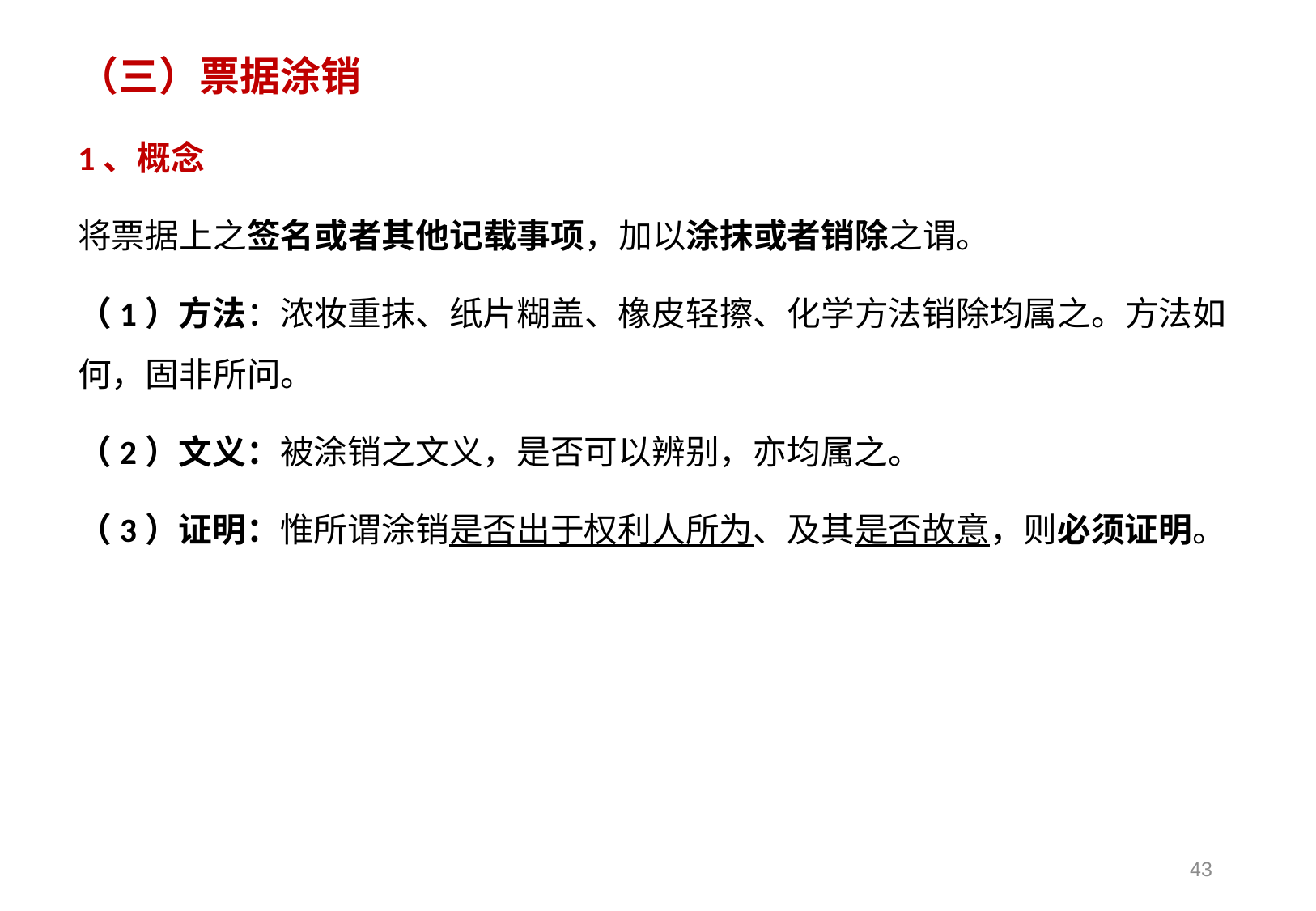

（三）票据涂销
1、概念
将票据上之签名或者其他记载事项，加以涂抹或者销除之谓。
（1）方法：浓妆重抹、纸片糊盖、橡皮轻擦、化学方法销除均属之。方法如何，固非所问。
（2）文义：被涂销之文义，是否可以辨别，亦均属之。
（3）证明：惟所谓涂销是否出于权利人所为、及其是否故意，则必须证明。
43